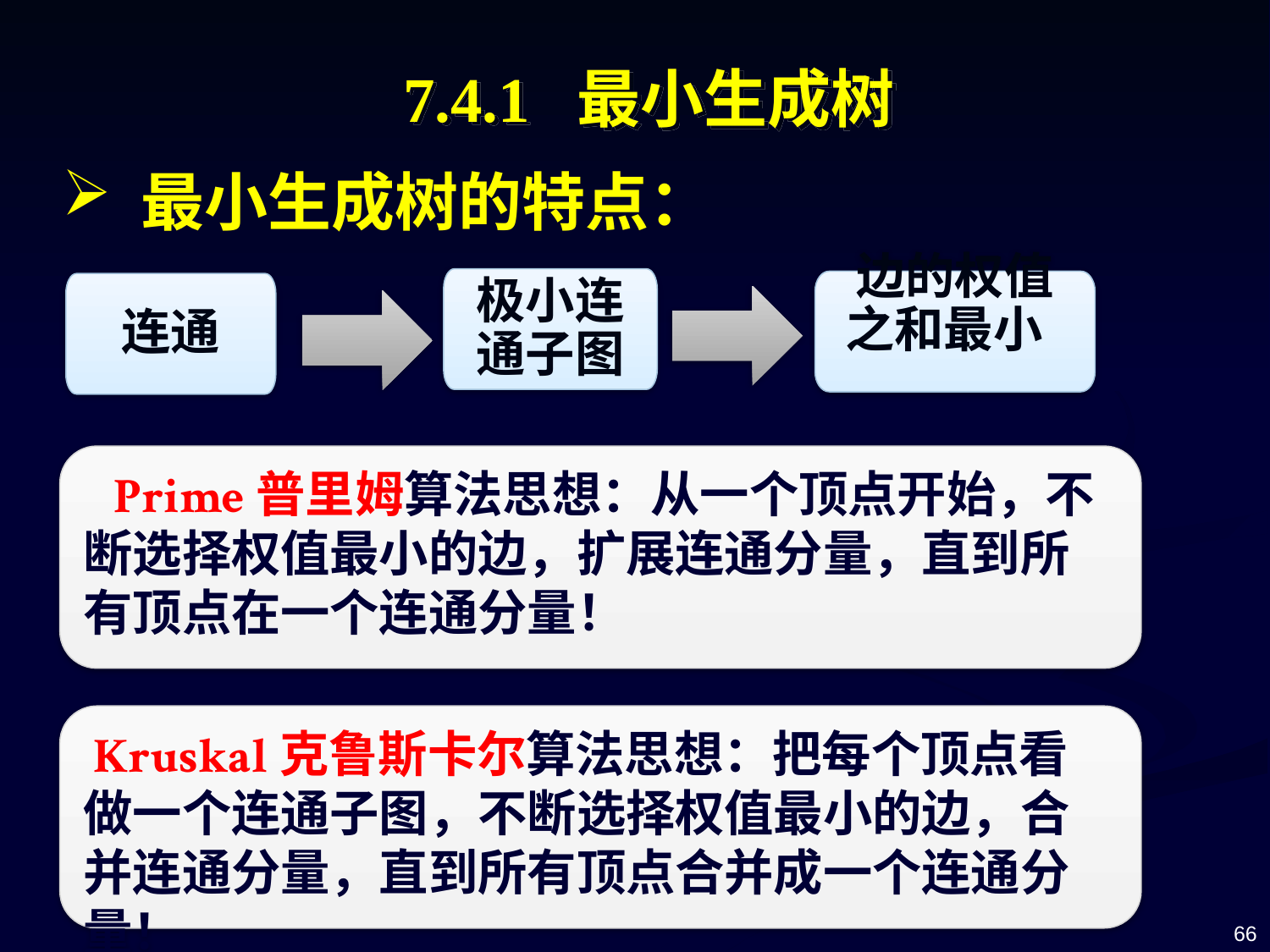

7.4.1  最小生成树
最小生成树的特点：
极小连通子图
边的权值之和最小
连通

   Prime普里姆算法思想：从一个顶点开始，不断选择权值最小的边，扩展连通分量，直到所有顶点在一个连通分量！

 Kruskal克鲁斯卡尔算法思想：把每个顶点看做一个连通子图，不断选择权值最小的边，合并连通分量，直到所有顶点合并成一个连通分量！
66